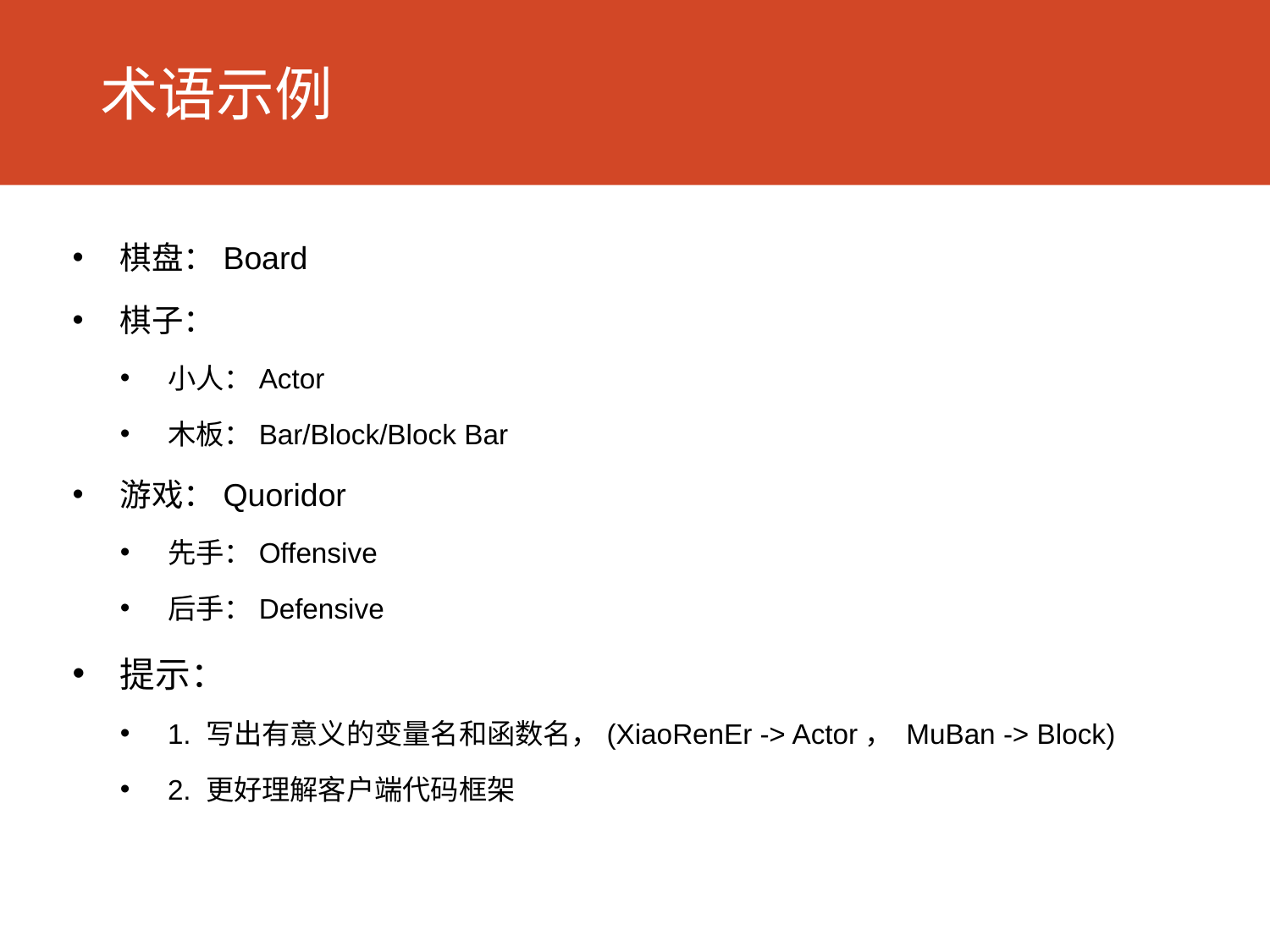

# 术语示例
棋盘：Board
棋子：
小人：Actor
木板：Bar/Block/Block Bar
游戏：Quoridor
先手：Offensive
后手：Defensive
提示：
1. 写出有意义的变量名和函数名，(XiaoRenEr -> Actor， MuBan -> Block)
2. 更好理解客户端代码框架